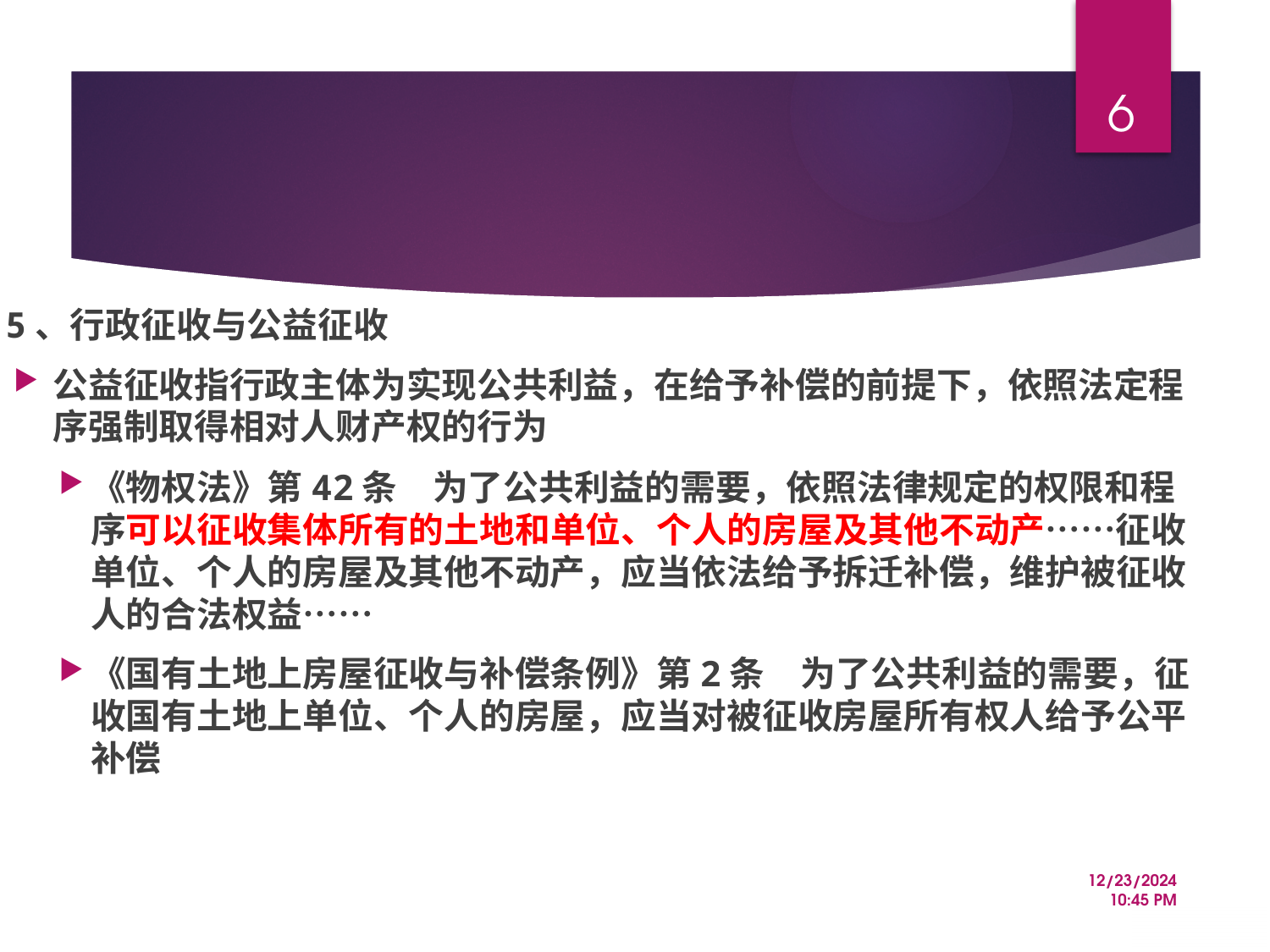

6
#
5、行政征收与公益征收
公益征收指行政主体为实现公共利益，在给予补偿的前提下，依照法定程序强制取得相对人财产权的行为
《物权法》第42条　为了公共利益的需要，依照法律规定的权限和程序可以征收集体所有的土地和单位、个人的房屋及其他不动产……征收单位、个人的房屋及其他不动产，应当依法给予拆迁补偿，维护被征收人的合法权益……
《国有土地上房屋征收与补偿条例》第2条　为了公共利益的需要，征收国有土地上单位、个人的房屋，应当对被征收房屋所有权人给予公平补偿

12/23/2024 10:45 PM